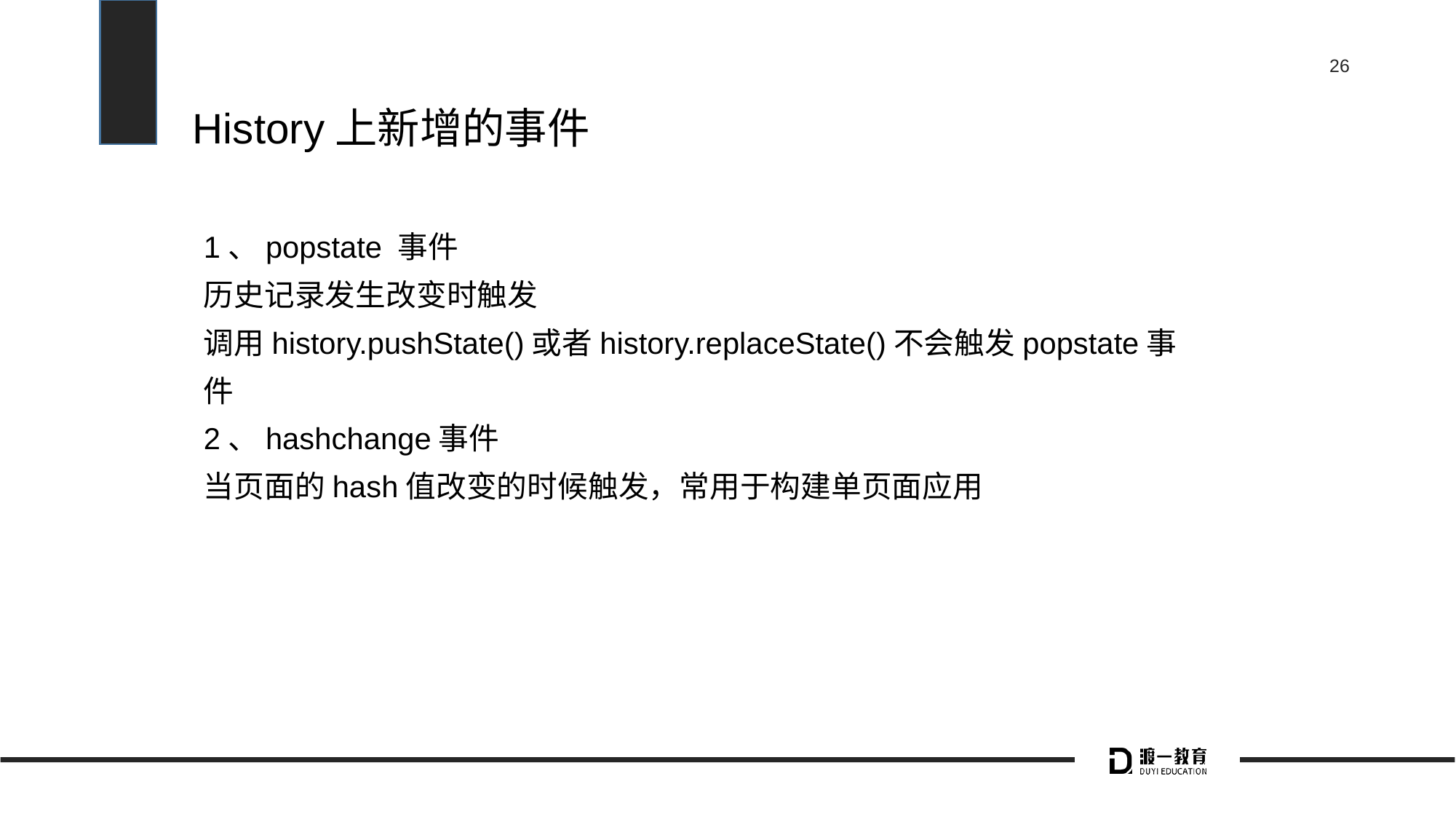

# History上新增的事件
1、popstate 事件
历史记录发生改变时触发
调用history.pushState()或者history.replaceState()不会触发popstate事
件
2、hashchange事件
当页面的hash值改变的时候触发，常用于构建单页面应用